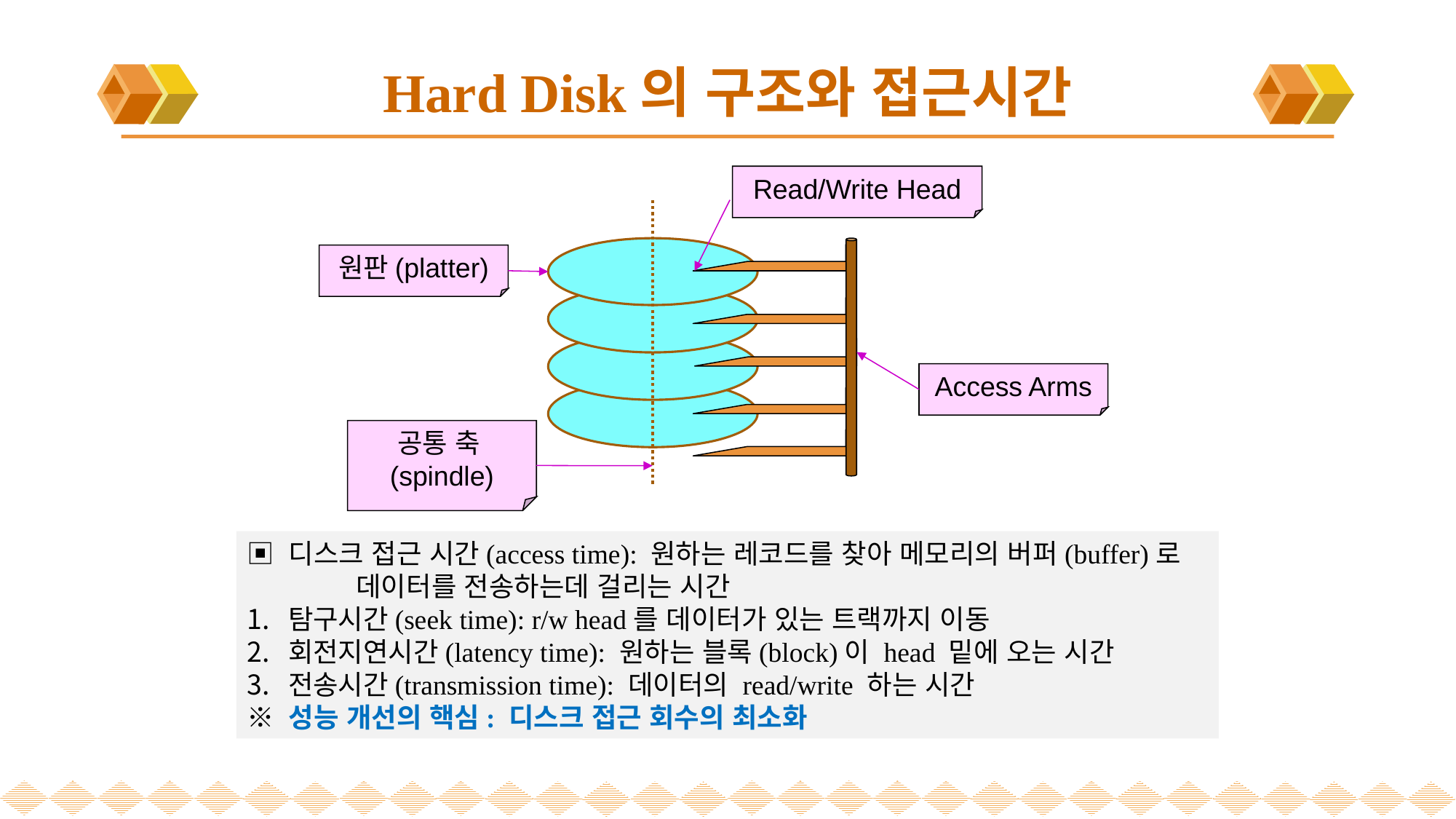

# Hard Disk의 구조와 접근시간
Read/Write Head

원판(platter)
Access Arms
공통 축(spindle)
▣ 디스크 접근 시간(access time): 원하는 레코드를 찾아 메모리의 버퍼(buffer)로
	데이터를 전송하는데 걸리는 시간
탐구시간(seek time): r/w head를 데이터가 있는 트랙까지 이동
회전지연시간(latency time): 원하는 블록(block)이 head 밑에 오는 시간
전송시간(transmission time): 데이터의 read/write 하는 시간
※ 성능 개선의 핵심: 디스크 접근 회수의 최소화